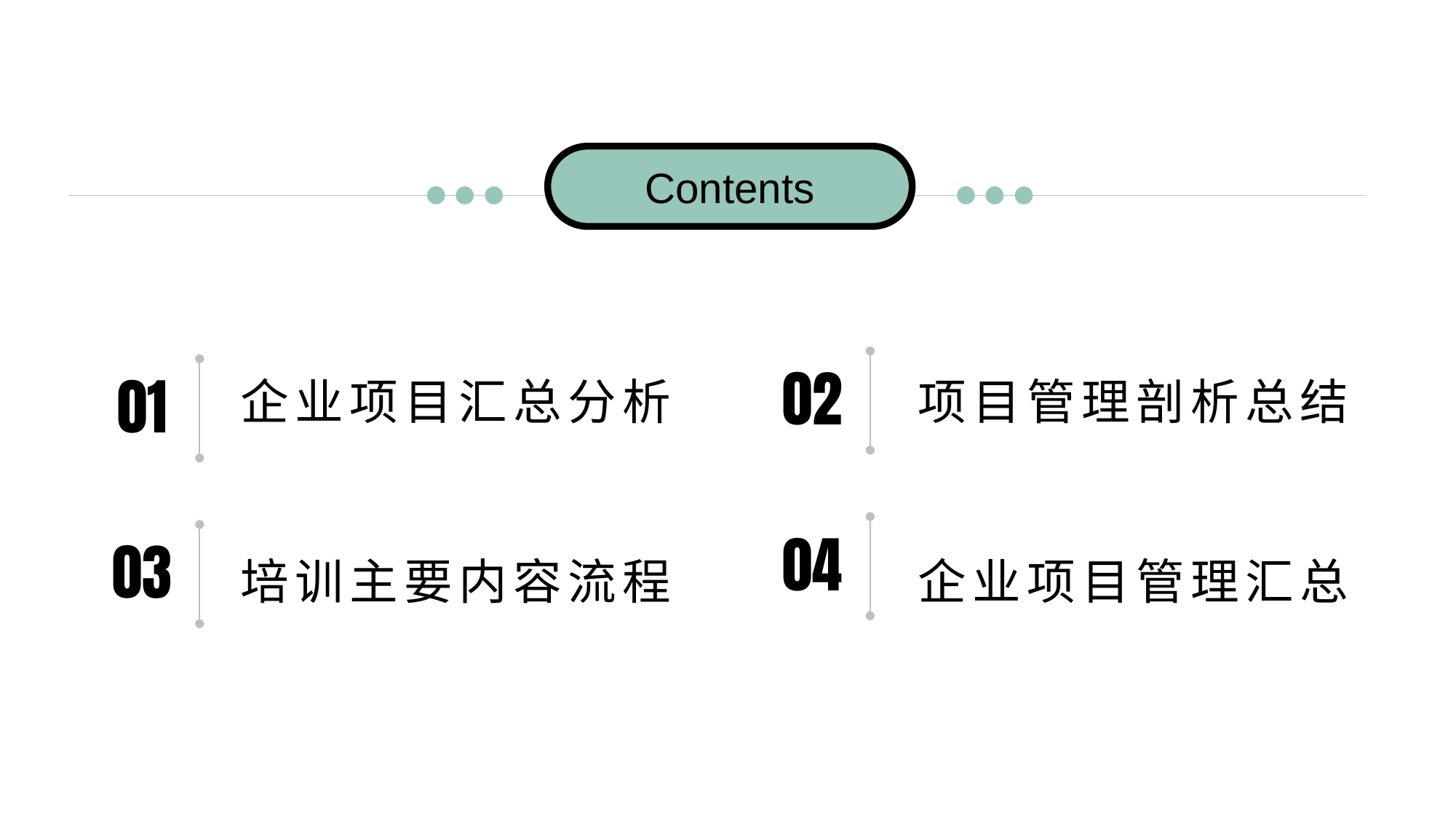

Contents

02
01
企业项目汇总分析
项目管理剖析总结
04
03
培训主要内容流程
企业项目管理汇总